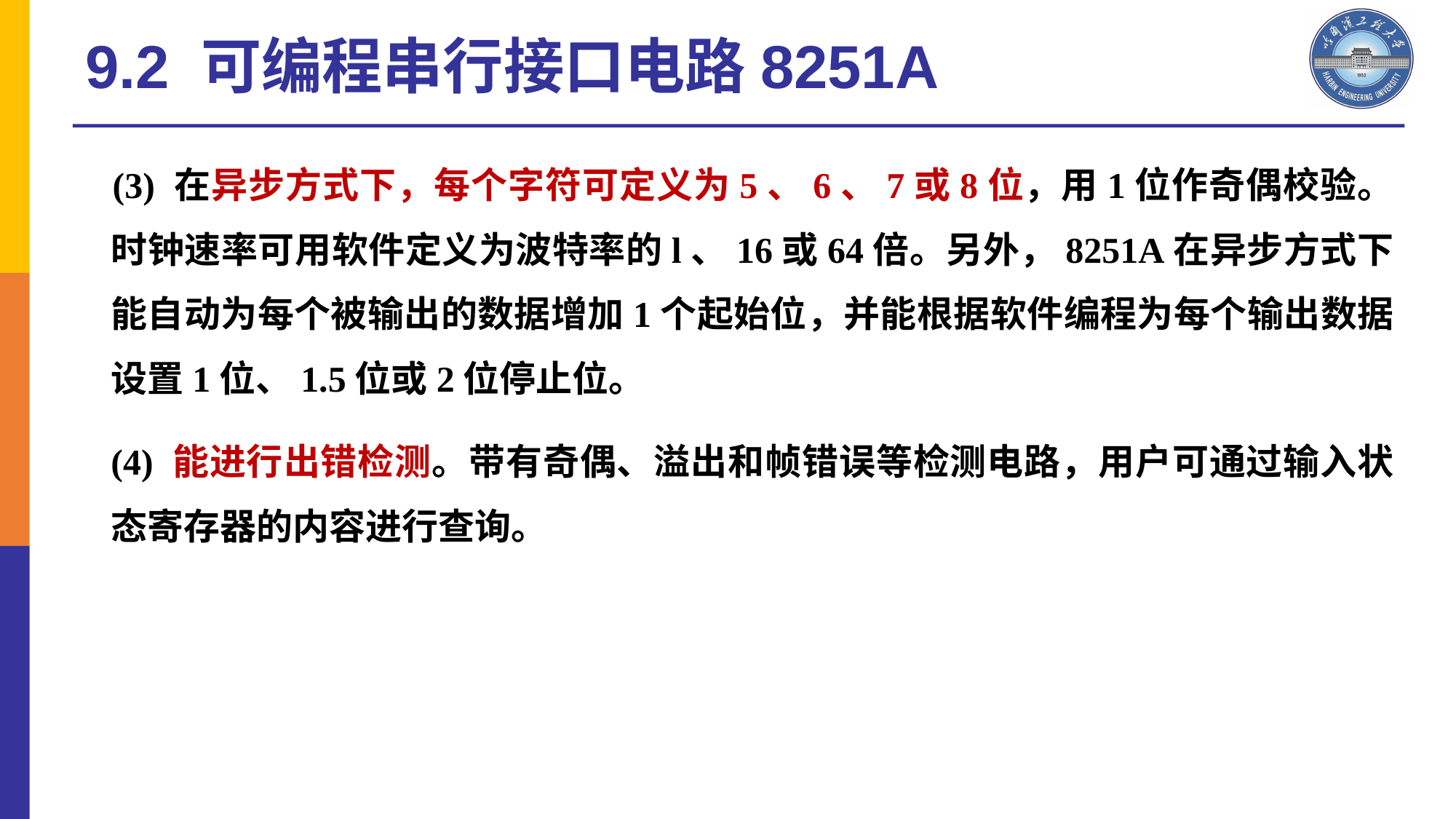

9.2 可编程串行接口电路8251A
  	(3) 在异步方式下，每个字符可定义为5、6、7或8位，用1位作奇偶校验。时钟速率可用软件定义为波特率的l、16或64倍。另外，8251A在异步方式下能自动为每个被输出的数据增加1个起始位，并能根据软件编程为每个输出数据设置1位、1.5位或2位停止位。
	(4) 能进行出错检测。带有奇偶、溢出和帧错误等检测电路，用户可通过输入状态寄存器的内容进行查询。